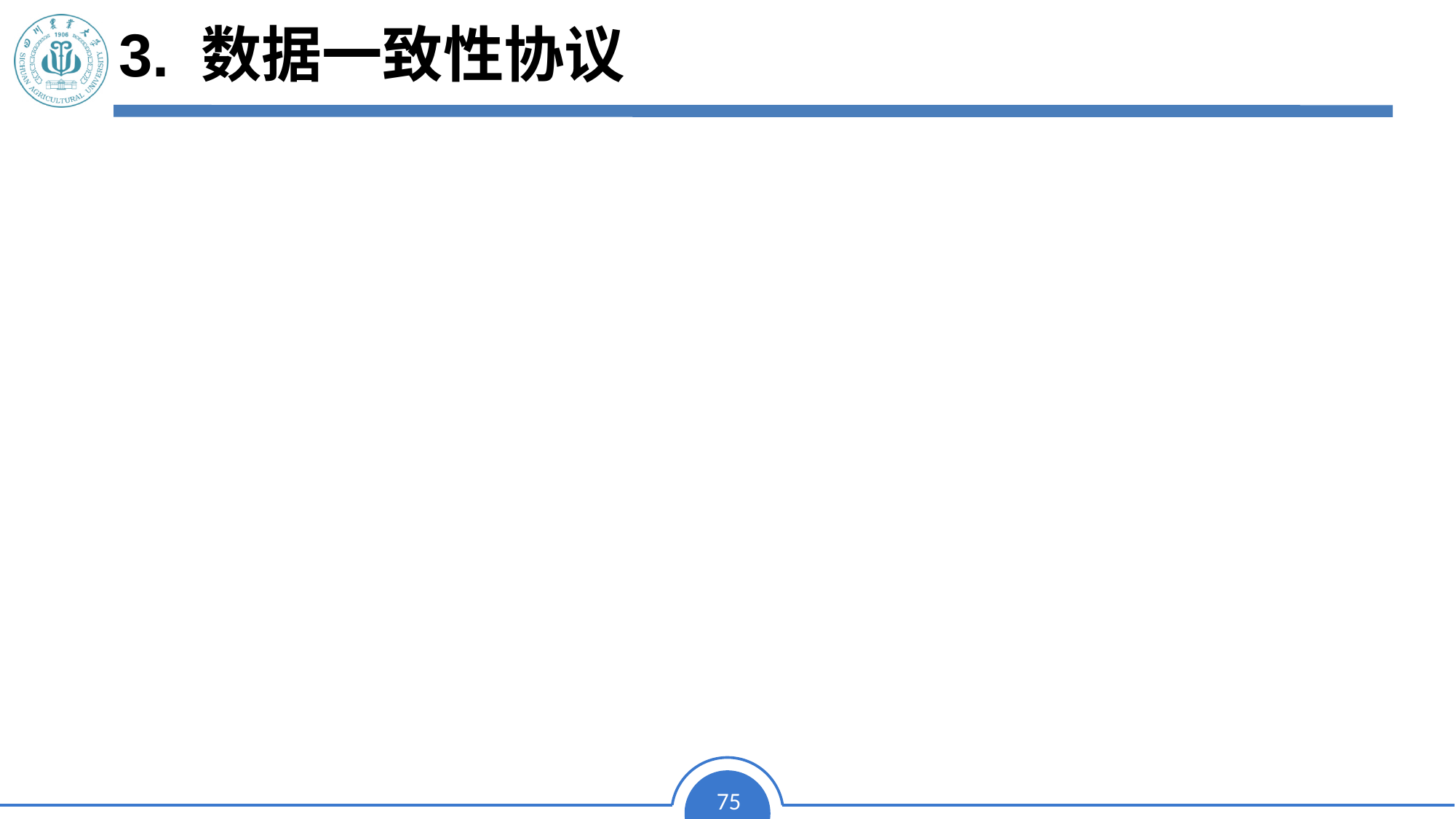

# 3. 数据一致性协议
系统存在多级、多个Cache，一个主存数据可能具有多个副本，需要保持数据一致
数据一致性协议：用硬件方法解决高速缓存的数据一致性问题
MESI协议是广泛应用的数据一致性协议
修改M：该Cache块已经被修改（与主存不同），而且只在这个Cache中可用
唯一E：该Cache块与对应主存块相同，而且不存在于其它Cache中
共享S：该Cache块与对应主存块相同，但可能存在于其它Cache中
无效I：该Cache块包含的数据无效